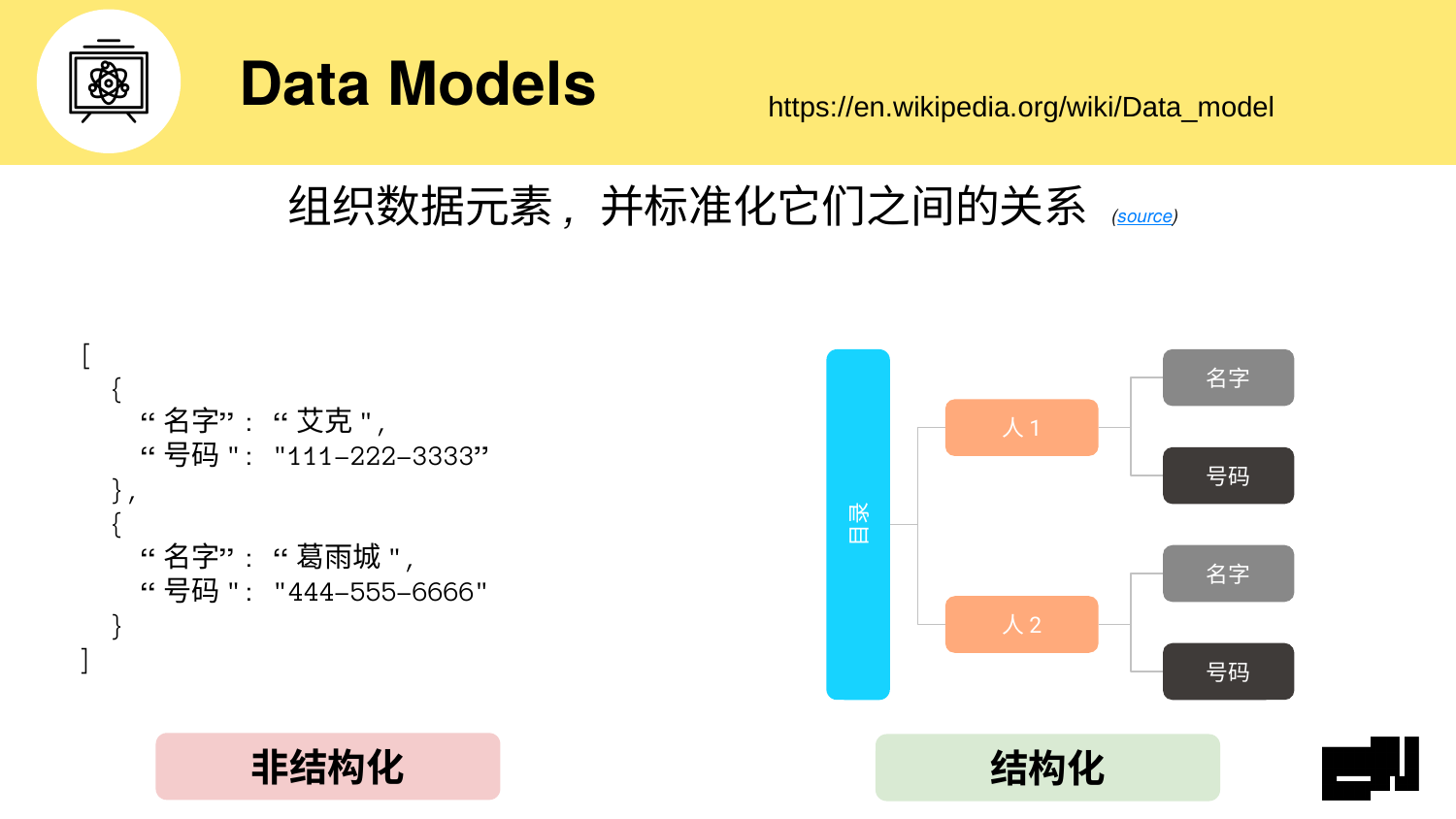

# Data Models
https://en.wikipedia.org/wiki/Data_model
组织数据元素, 并标准化它们之间的关系 (source)
[
  {
    “名字”: “艾克",
    “号码": "111-222-3333”
  },
  {
    “名字”: “葛雨城",
    “号码": "444-555-6666"
  }
]
名字
人1
号码
目录
名字
人2
号码
非结构化
结构化